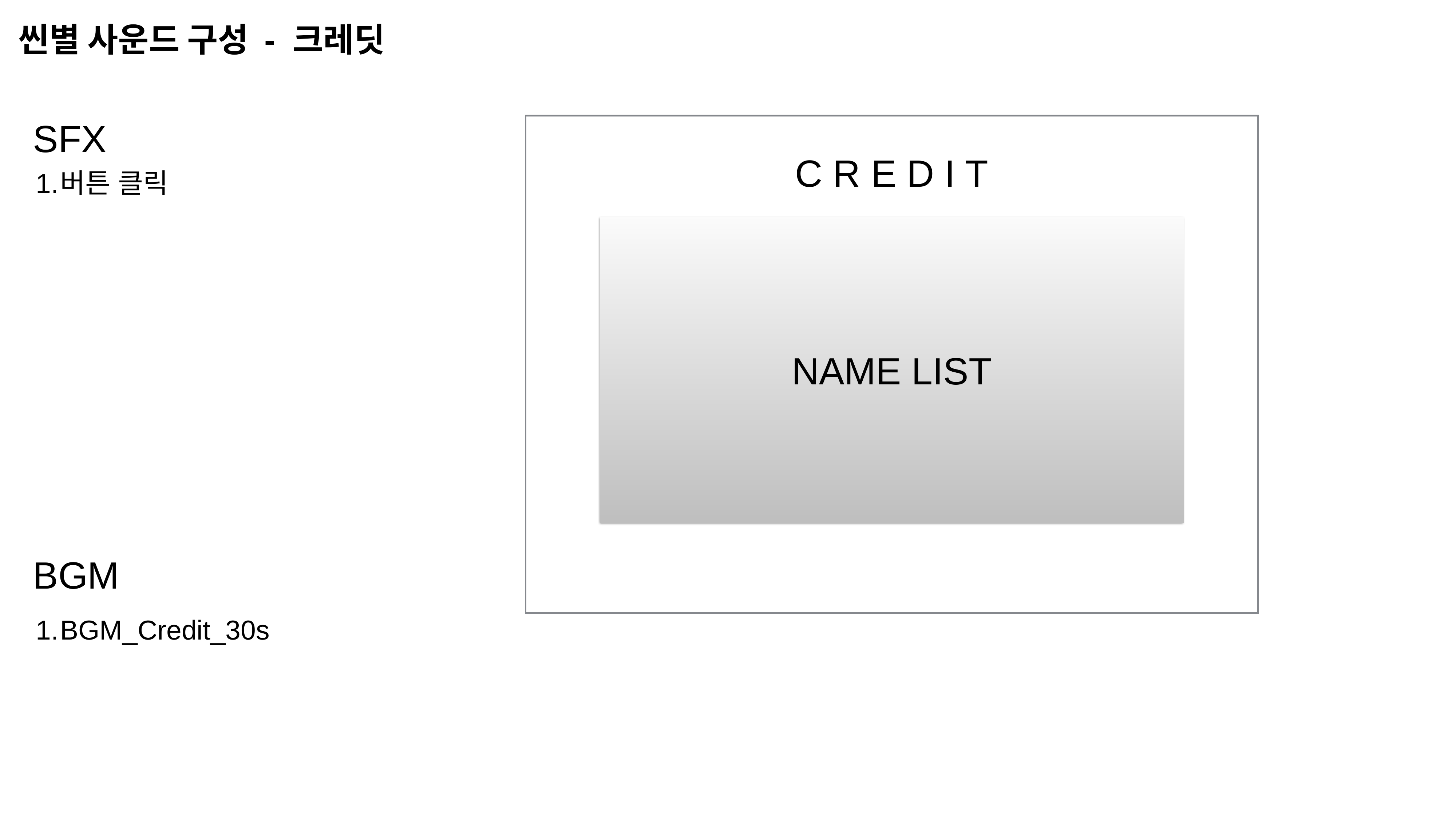

씬별 사운드 구성 - 크레딧
SFX

버튼 클릭
C R E D I T
NAME LIST
BGM
BGM_Credit_30s